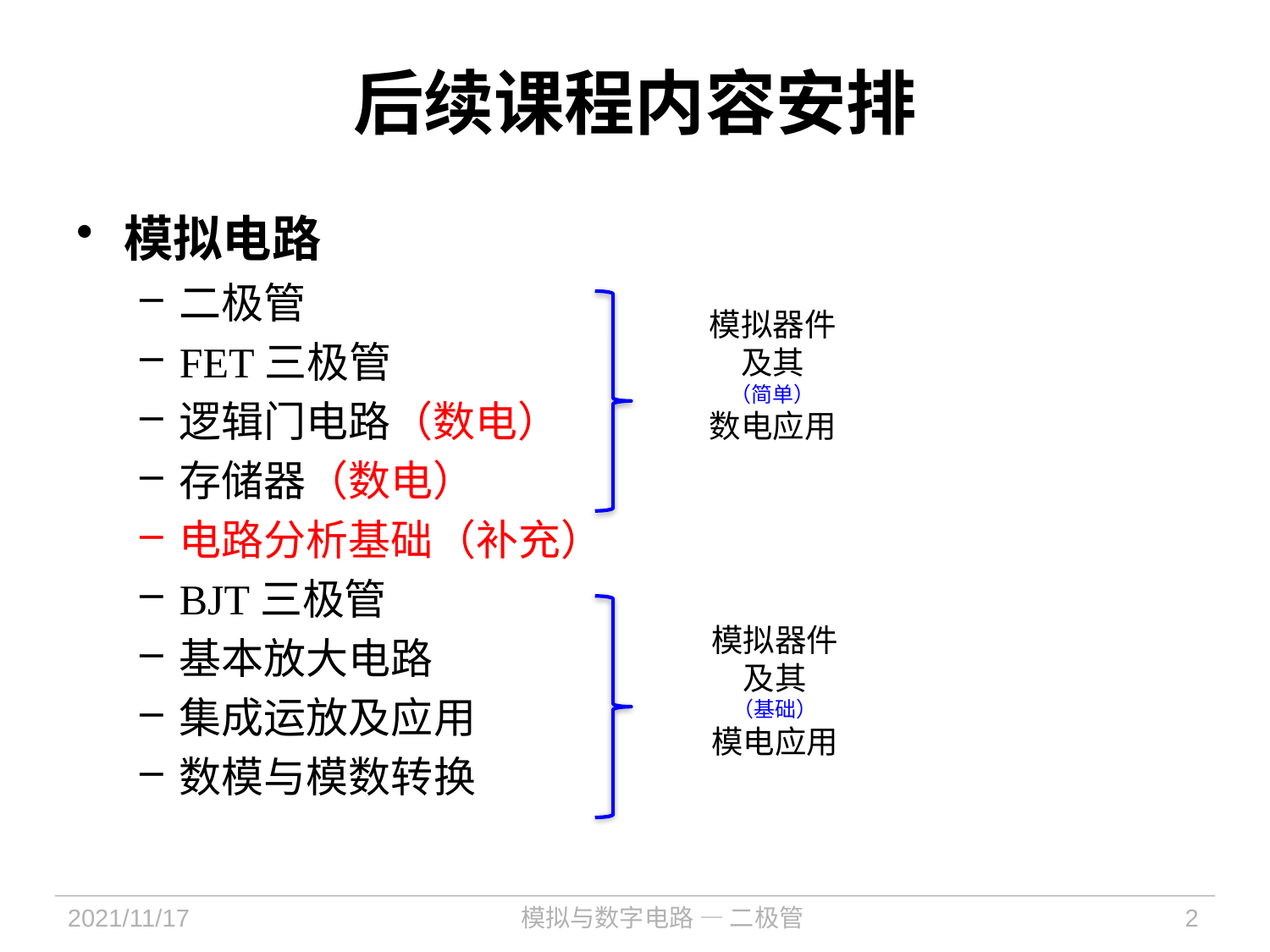

# 后续课程内容安排
模拟电路
二极管
FET三极管
逻辑门电路（数电）
存储器（数电）
电路分析基础（补充）
BJT三极管
基本放大电路
集成运放及应用
数模与模数转换

模拟器件
及其
（简单）
数电应用

模拟器件
及其
（基础）
模电应用
2021/11/17
模拟与数字电路 — 二极管
2